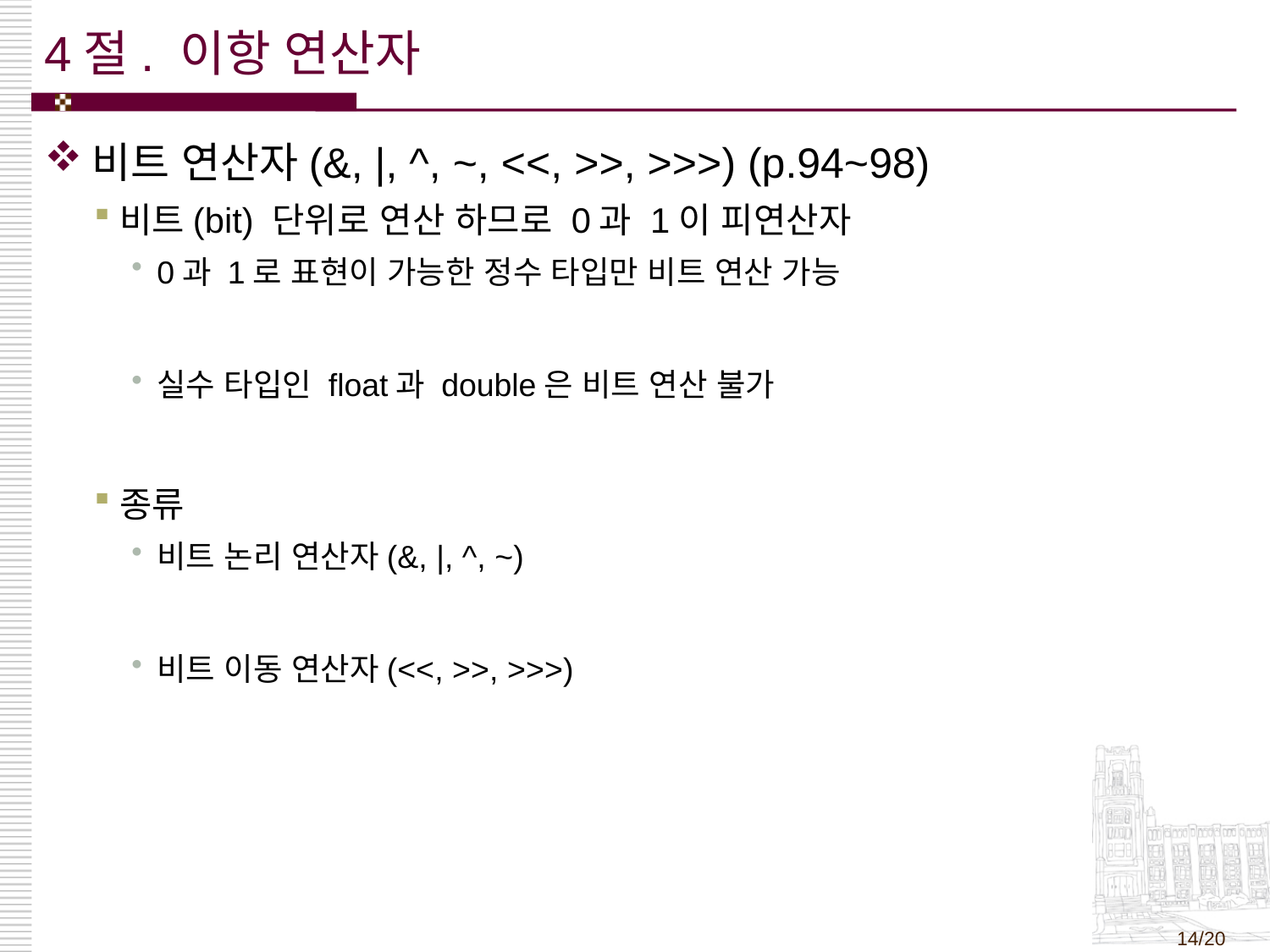

# 4절. 이항 연산자
비트 연산자(&, |, ^, ~, <<, >>, >>>) (p.94~98)
비트(bit) 단위로 연산 하므로 0과 1이 피연산자
0과 1로 표현이 가능한 정수 타입만 비트 연산 가능

실수 타입인 float과 double은 비트 연산 불가

종류
비트 논리 연산자(&, |, ^, ~)

비트 이동 연산자(<<, >>, >>>)